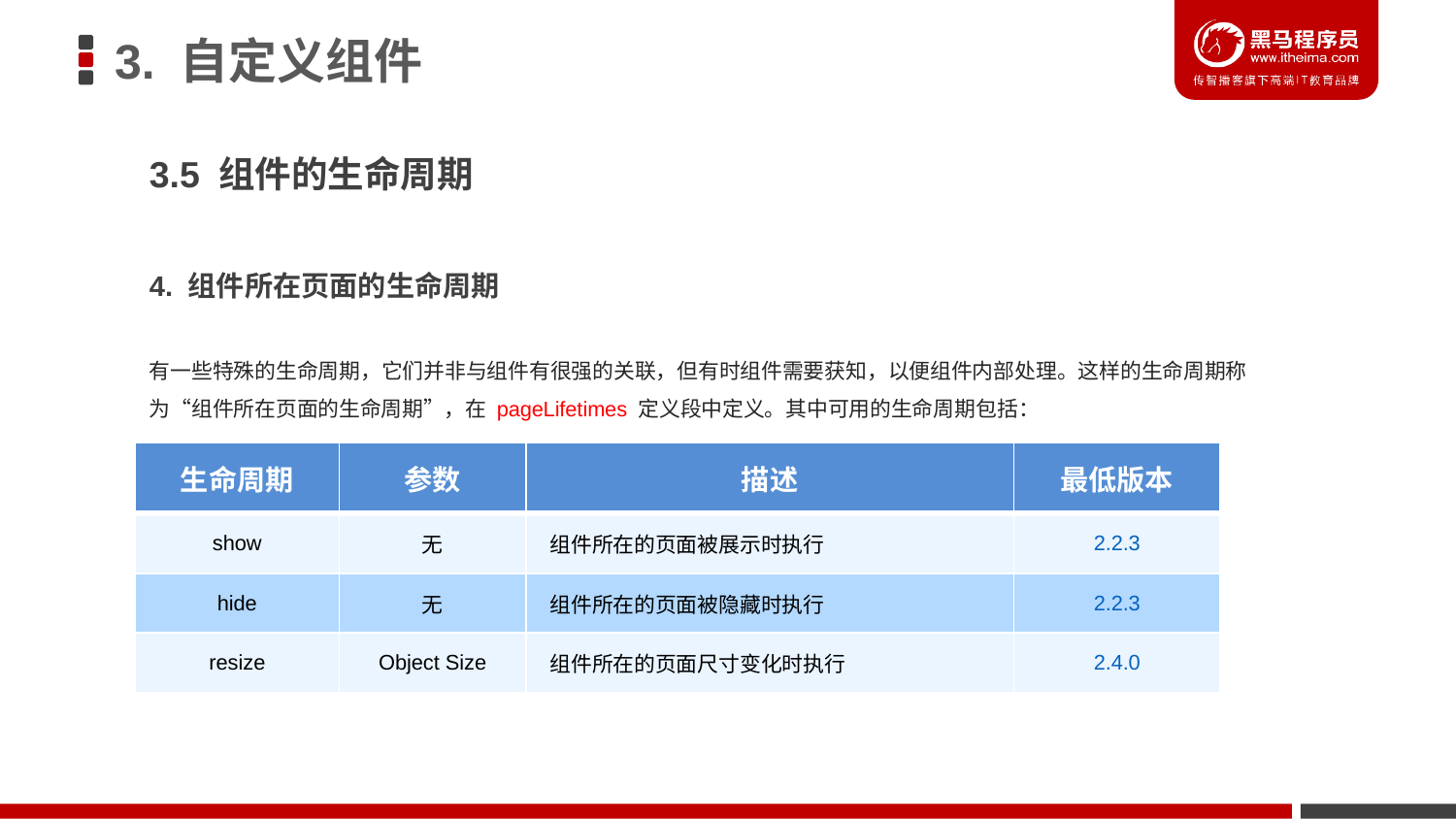

# 3. 自定义组件
3.5 组件的生命周期
4. 组件所在页面的生命周期
有一些特殊的生命周期，它们并非与组件有很强的关联，但有时组件需要获知，以便组件内部处理。这样的生命周期称为“组件所在页面的生命周期”，在 pageLifetimes 定义段中定义。其中可用的生命周期包括：

| 生命周期 | 参数 | 描述 | 最低版本 |
| --- | --- | --- | --- |
| show | 无 | 组件所在的页面被展示时执行 | 2.2.3 |
| hide | 无 | 组件所在的页面被隐藏时执行 | 2.2.3 |
| resize | Object Size | 组件所在的页面尺寸变化时执行 | 2.4.0 |